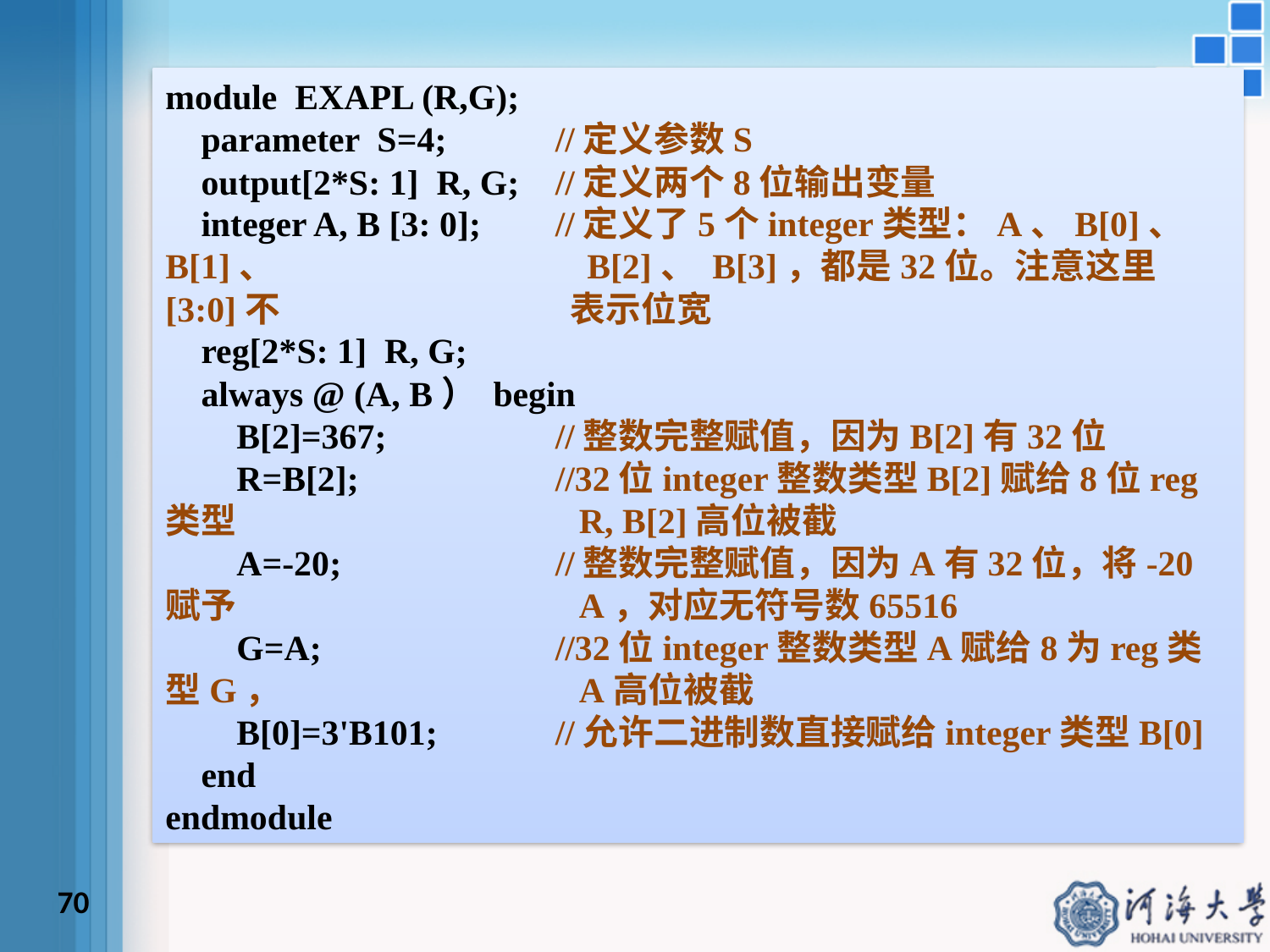

module  EXAPL (R,G);
    parameter  S=4;	 //定义参数S
    output[2*S: 1]  R, G;	 //定义两个8位输出变量
    integer A, B [3: 0];	 //定义了5个integer类型：A、B[0]、 B[1]、 			    B[2]、 B[3]，都是32位。注意这里[3:0]不			   表示位宽
    reg[2*S: 1]  R, G;
    always @ (A, B） begin
        B[2]=367;		 //整数完整赋值，因为B[2]有32位
        R=B[2];		 //32位integer整数类型B[2]赋给8位reg类型			   R, B[2]高位被截
        A=-20;		 //整数完整赋值，因为A有32位，将-20赋予			   A，对应无符号数65516
        G=A;		 //32位integer整数类型A赋给8为reg类型G，			   A高位被截
        B[0]=3'B101;	 //允许二进制数直接赋给integer类型B[0]
    end
endmodule
70